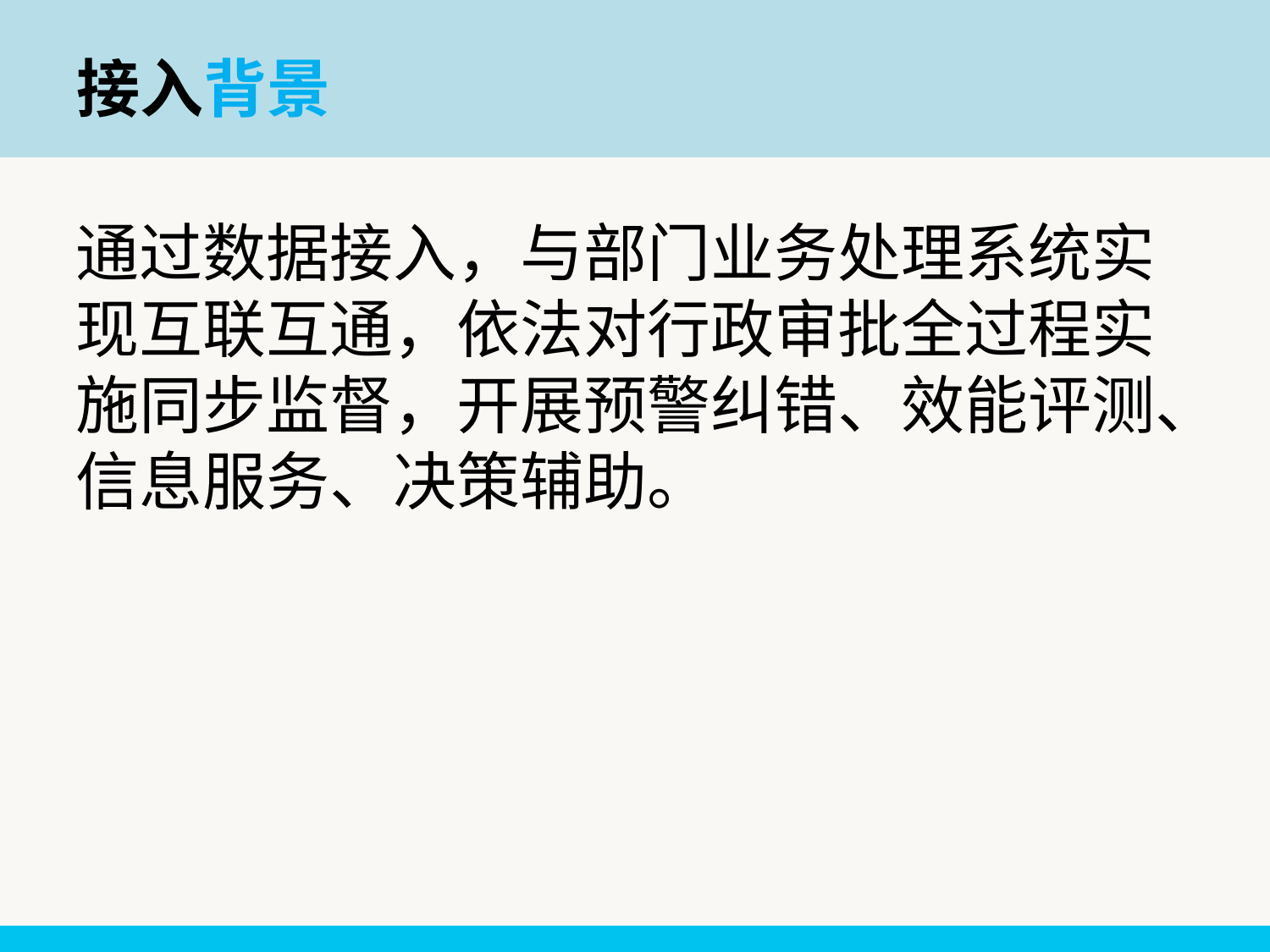

# 接入背景
通过数据接入，与部门业务处理系统实现互联互通，依法对行政审批全过程实施同步监督，开展预警纠错、效能评测、信息服务、决策辅助。